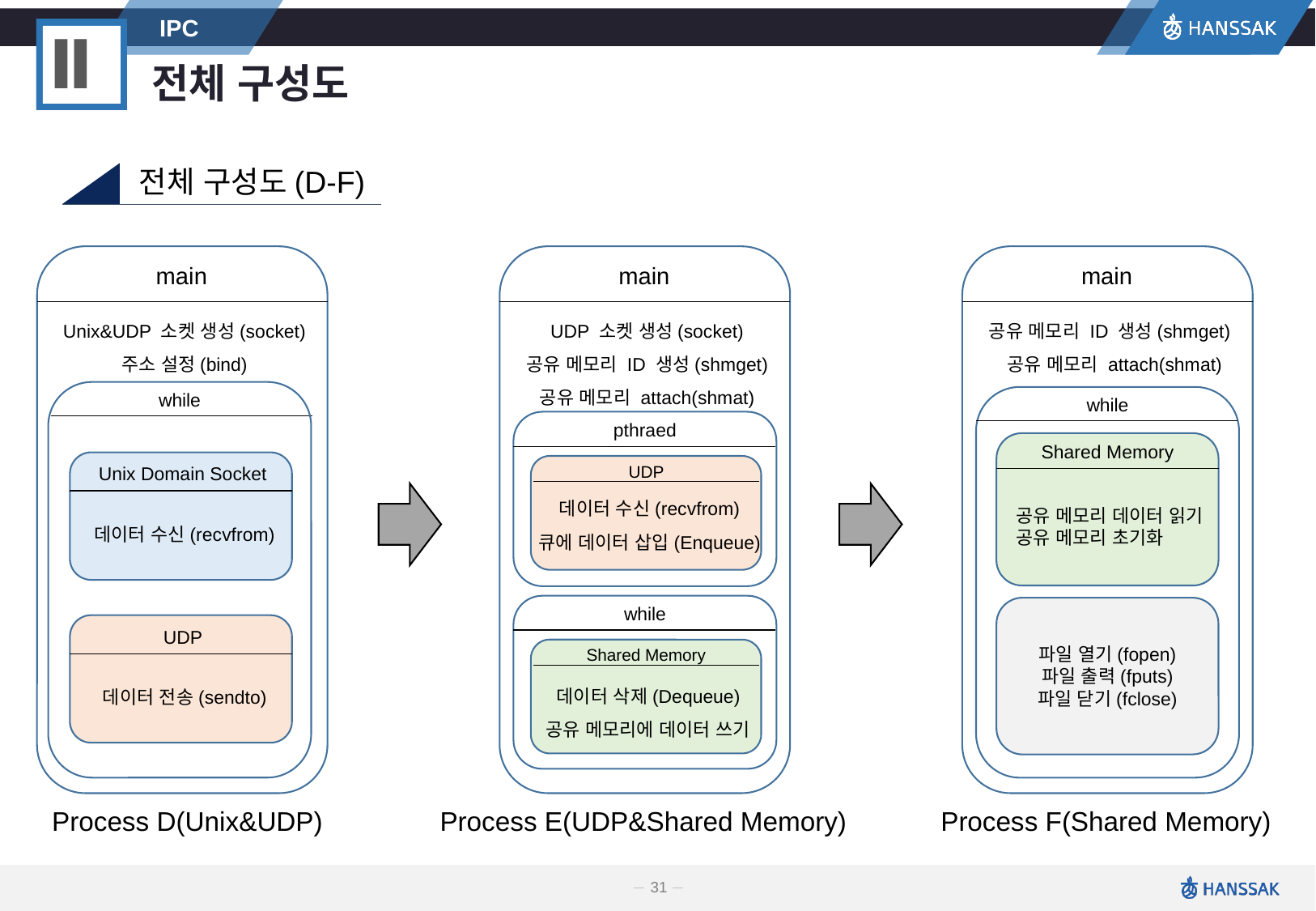

IPC

Ⅱ
전체 구성도

전체 구성도(D-F)

main
main
main
Unix&UDP 소켓 생성(socket)
주소 설정(bind)
UDP 소켓 생성(socket)
공유 메모리 ID 생성(shmget)
공유 메모리 attach(shmat)
공유 메모리 ID 생성(shmget)
 공유 메모리 attach(shmat)

while

while

pthraed

Shared Memory

Unix Domain Socket
데이터 수신(recvfrom)
UDP

데이터 수신(recvfrom)
큐에 데이터 삽입(Enqueue)

공유 메모리 데이터 읽기
공유 메모리 초기화

while
파일 열기(fopen)
파일 출력(fputs)
파일 닫기(fclose)

UDP
데이터 전송(sendto)
Shared Memory

데이터 삭제(Dequeue)
공유 메모리에 데이터 쓰기
Process D(Unix&UDP)
Process E(UDP&Shared Memory)
Process F(Shared Memory)